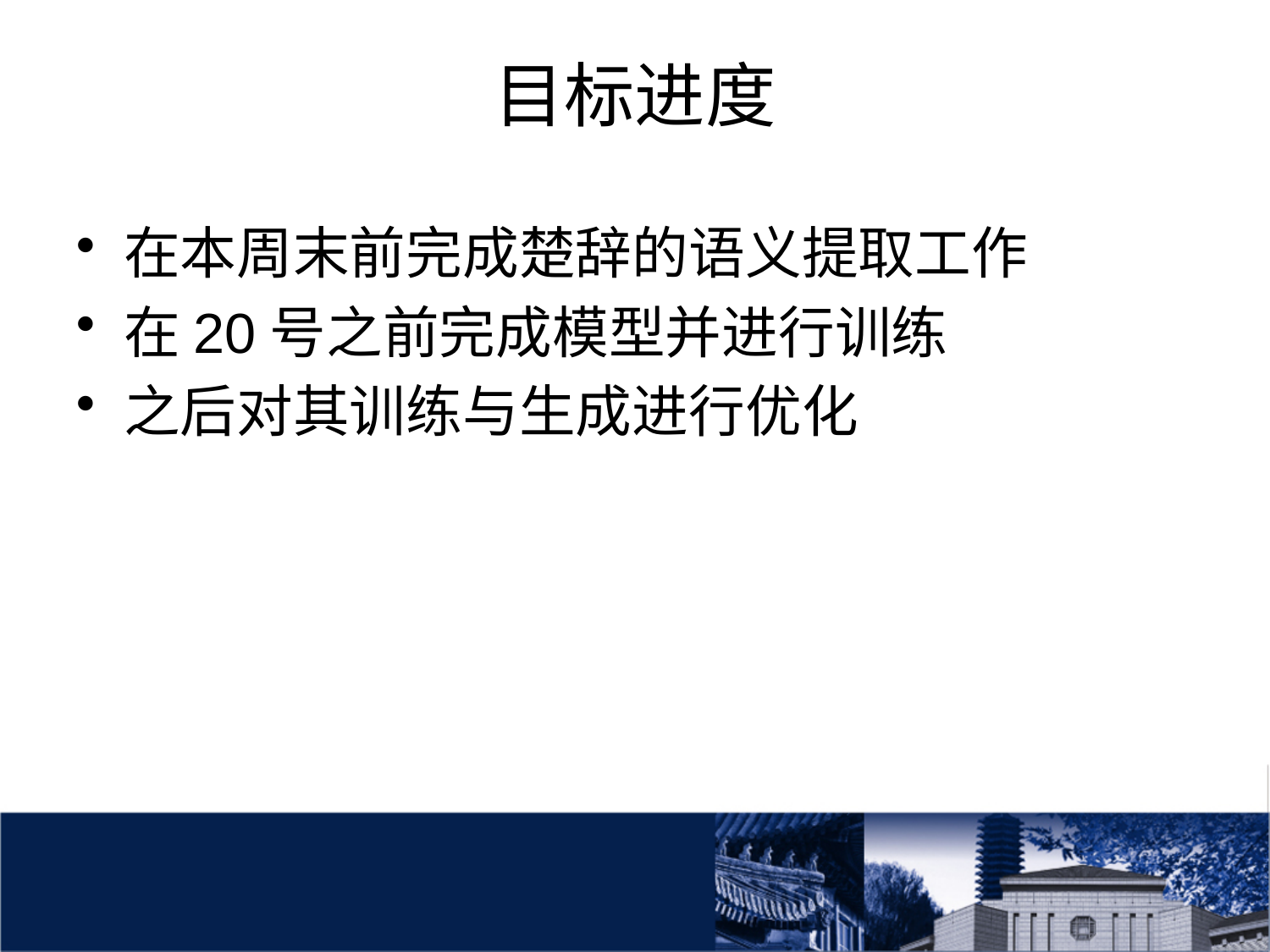

# 目标进度
在本周末前完成楚辞的语义提取工作
在20号之前完成模型并进行训练
之后对其训练与生成进行优化